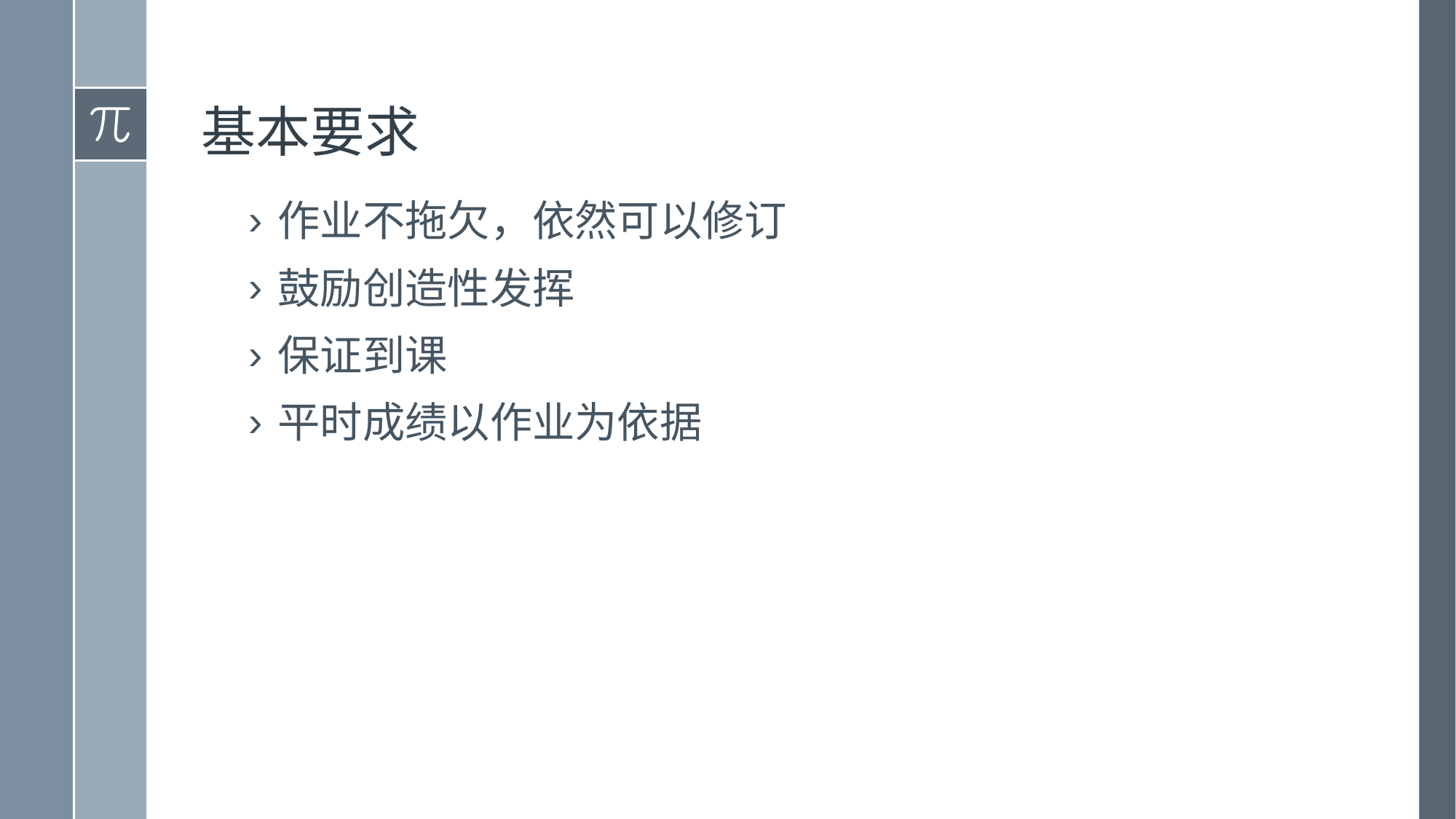

# 基本要求
作业不拖欠，依然可以修订
鼓励创造性发挥
保证到课
平时成绩以作业为依据